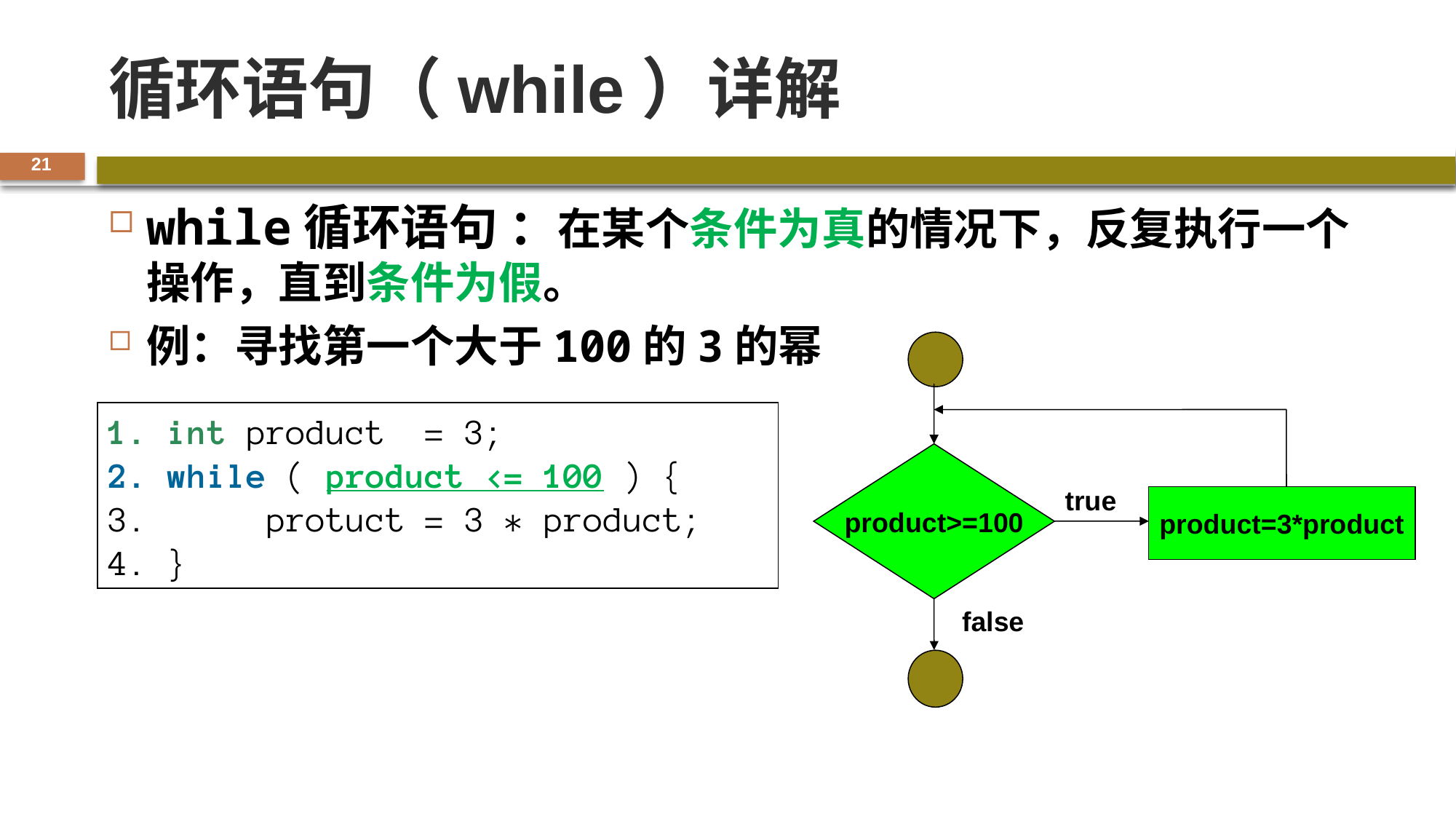

# 循环语句（while）详解
21
while循环语句 ：在某个条件为真的情况下，反复执行一个操作，直到条件为假。
例：寻找第一个大于100的3的幂

product>=100
true
product=3*product

false

 int product  = 3;
 while ( product <= 100 ) {
      protuct = 3 * product;
 }